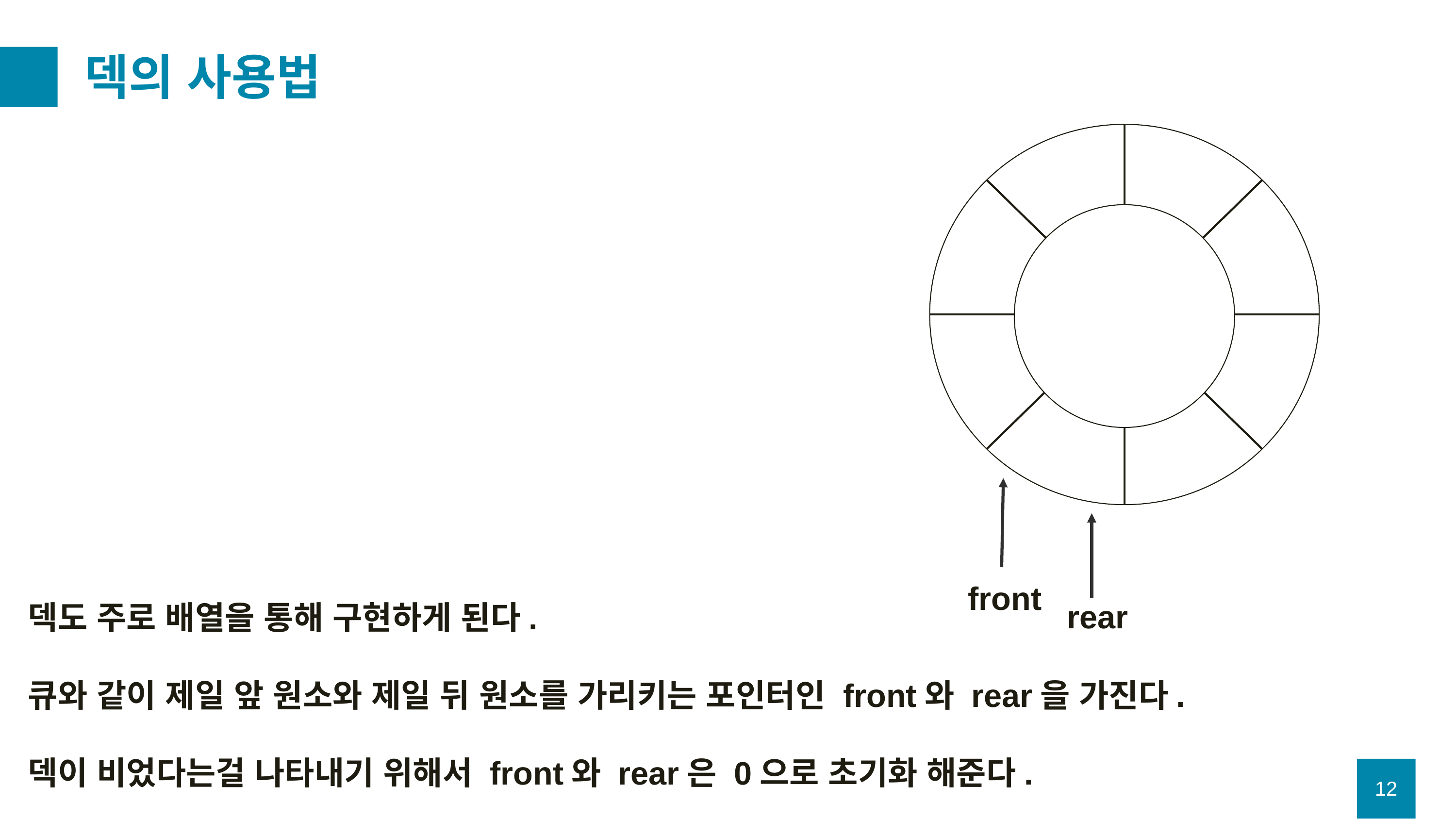

# 덱의 사용법

front
rear
덱도 주로 배열을 통해 구현하게 된다.

큐와 같이 제일 앞 원소와 제일 뒤 원소를 가리키는 포인터인 front와 rear을 가진다.

덱이 비었다는걸 나타내기 위해서 front와 rear은 0으로 초기화 해준다.
12